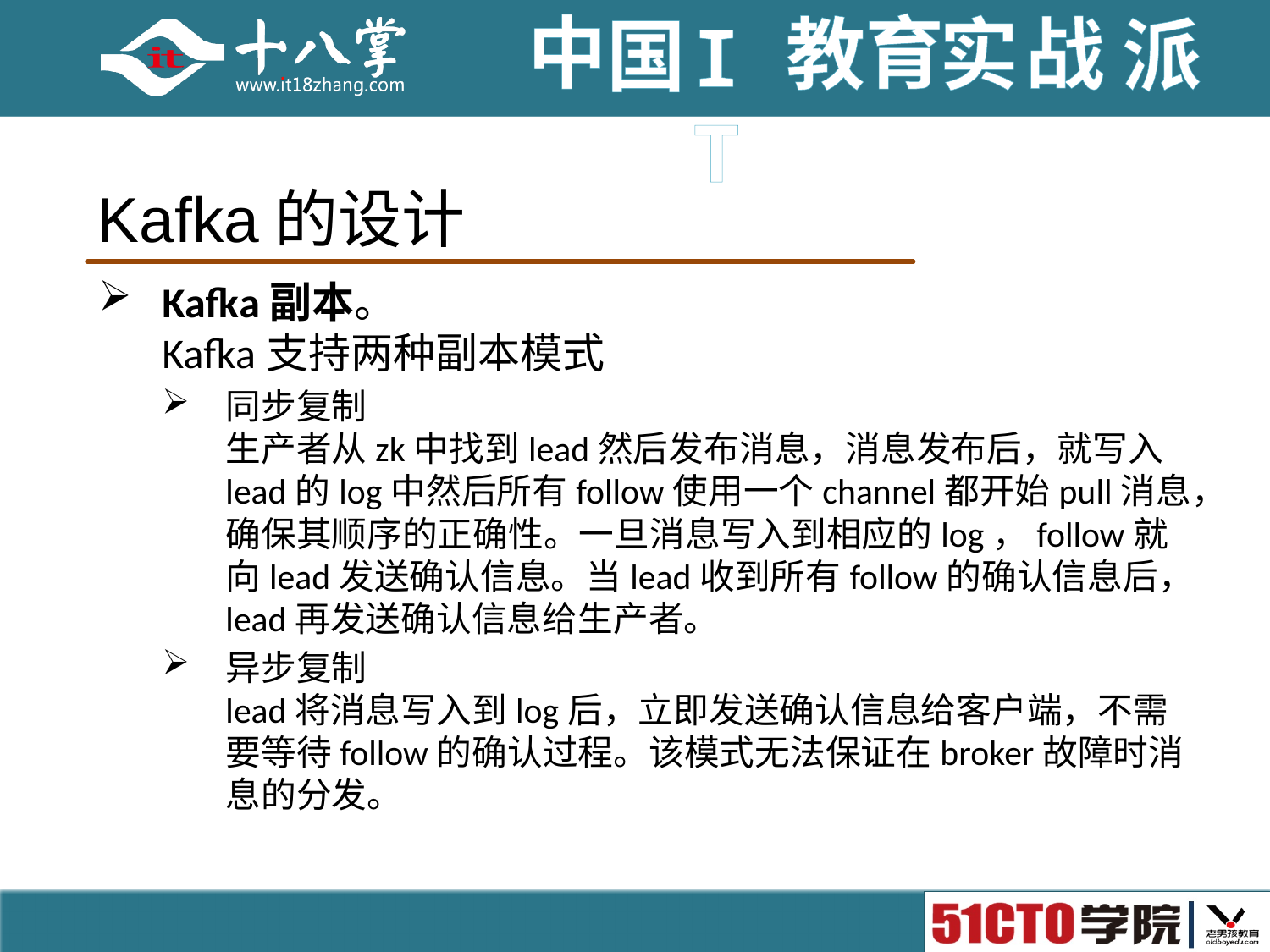

# Kafka的设计
Kafka副本。
Kafka支持两种副本模式
同步复制
生产者从zk中找到lead然后发布消息，消息发布后，就写入lead的log中然后所有follow使用一个channel都开始pull消息，确保其顺序的正确性。一旦消息写入到相应的log，follow就向lead发送确认信息。当lead收到所有follow的确认信息后，lead再发送确认信息给生产者。
异步复制
lead将消息写入到log后，立即发送确认信息给客户端，不需要等待follow的确认过程。该模式无法保证在broker故障时消息的分发。